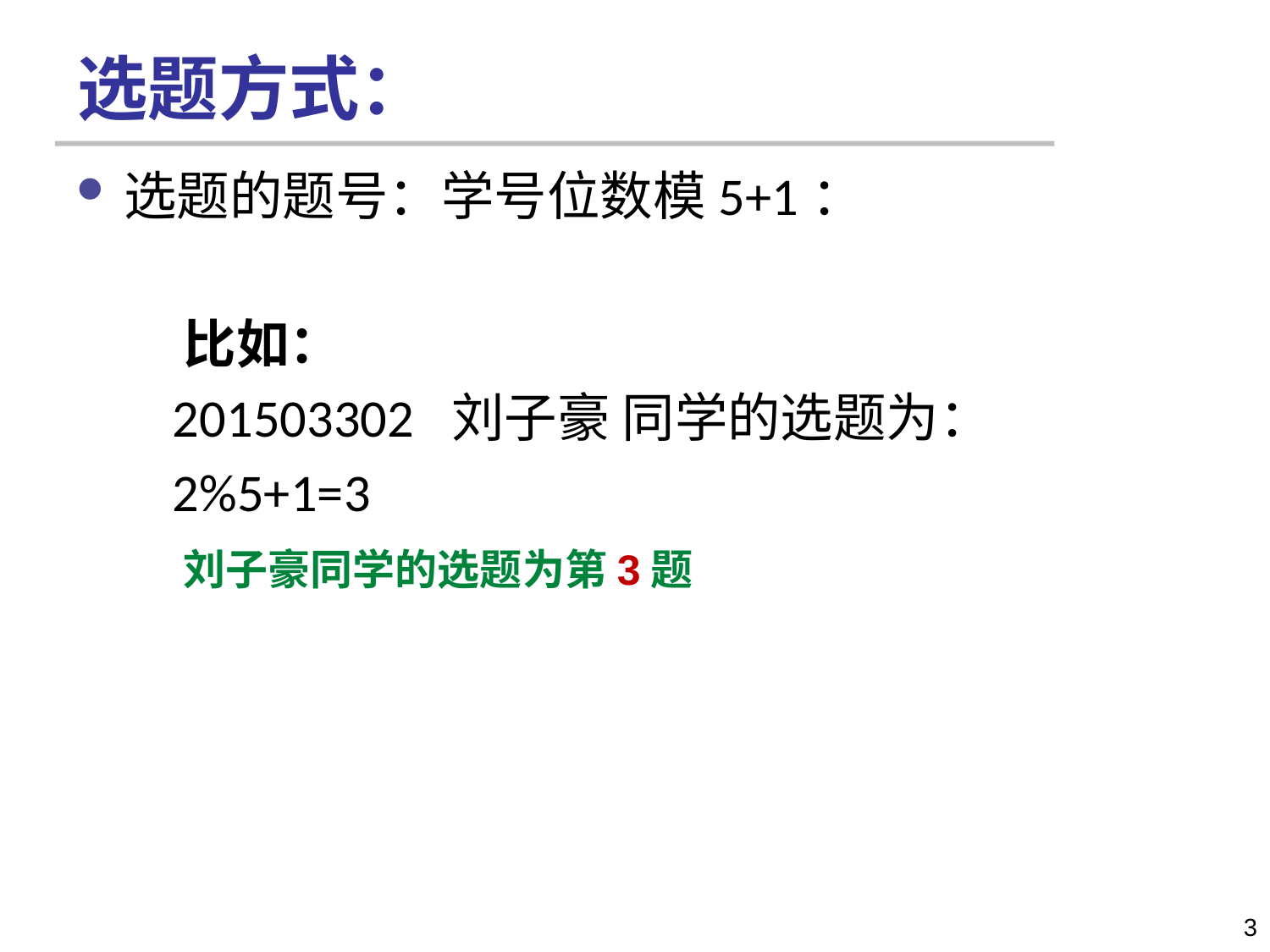

选题方式：
选题的题号：学号位数模5+1：

        比如：
        201503302  刘子豪 同学的选题为：
        2%5+1=3
        刘子豪同学的选题为第3题

3